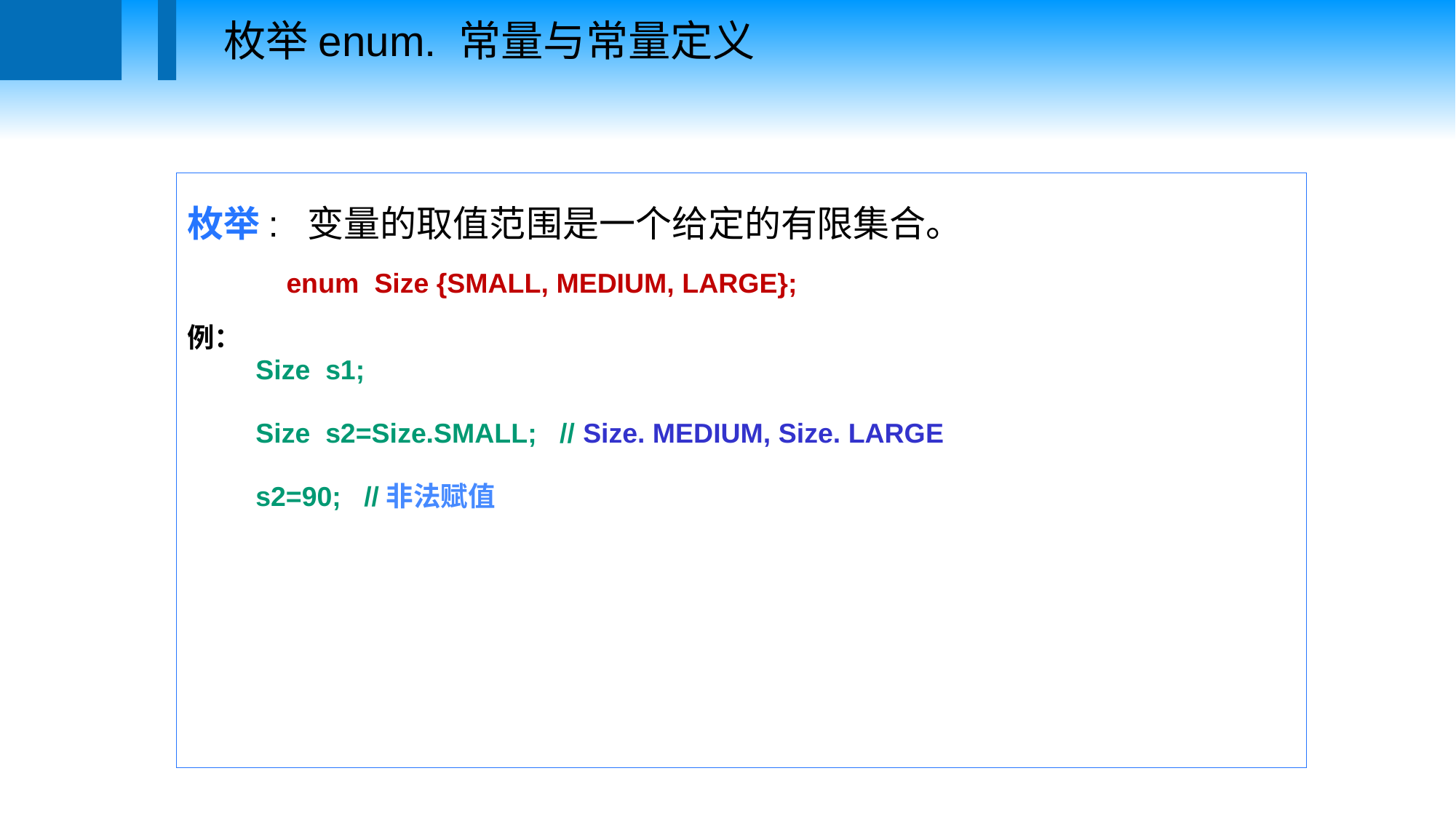

枚举enum. 常量与常量定义
枚举:  变量的取值范围是一个给定的有限集合。
             enum  Size {SMALL, MEDIUM, LARGE};
例：
         Size  s1;

         Size  s2=Size.SMALL;   // Size. MEDIUM, Size. LARGE

         s2=90;   //非法赋值